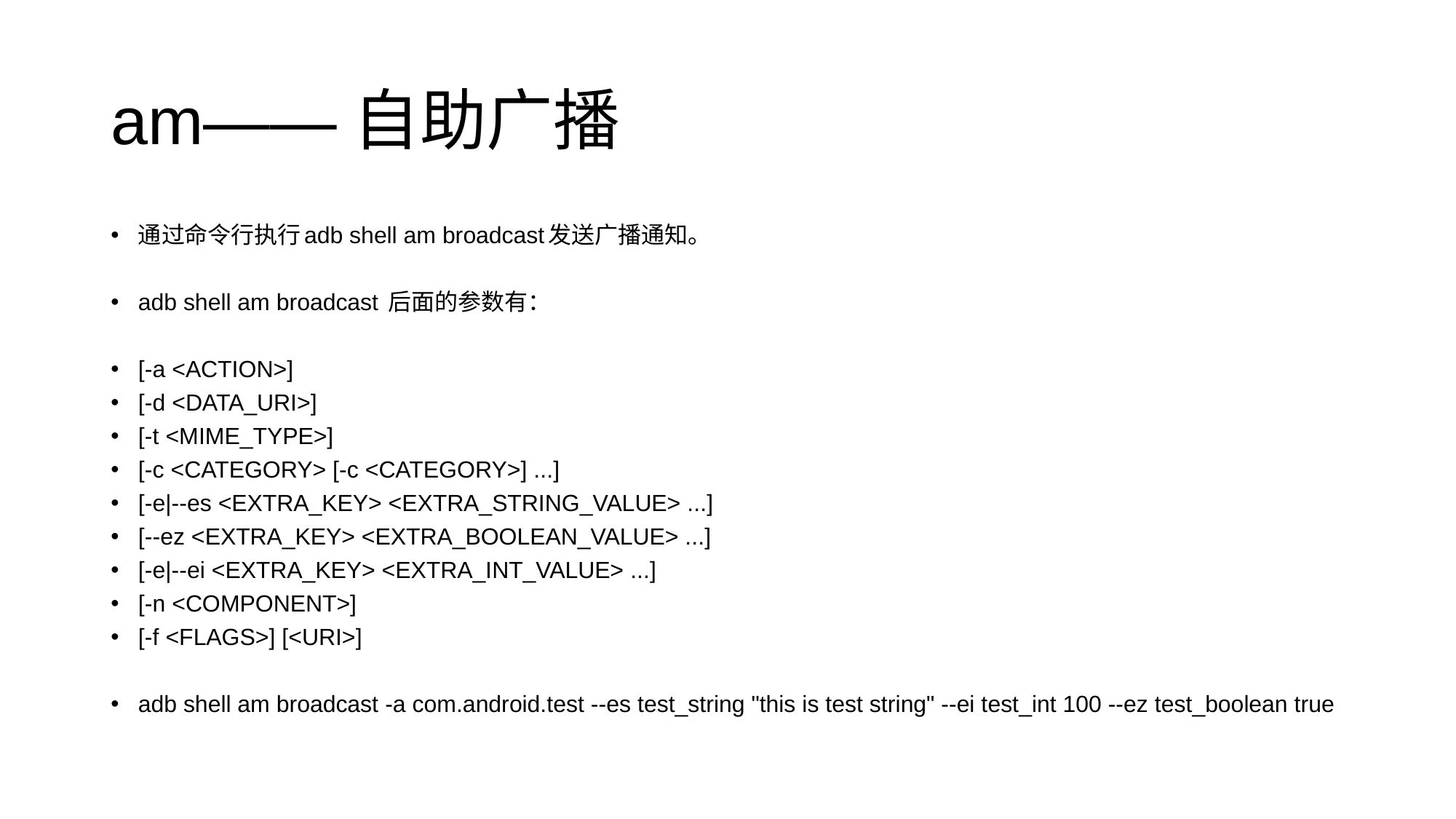

# am——自助广播
通过命令行执行adb shell am broadcast发送广播通知。

adb shell am broadcast 后面的参数有：

[-a <ACTION>]
[-d <DATA_URI>]
[-t <MIME_TYPE>]
[-c <CATEGORY> [-c <CATEGORY>] ...]
[-e|--es <EXTRA_KEY> <EXTRA_STRING_VALUE> ...]
[--ez <EXTRA_KEY> <EXTRA_BOOLEAN_VALUE> ...]
[-e|--ei <EXTRA_KEY> <EXTRA_INT_VALUE> ...]
[-n <COMPONENT>]
[-f <FLAGS>] [<URI>]

adb shell am broadcast -a com.android.test --es test_string "this is test string" --ei test_int 100 --ez test_boolean true